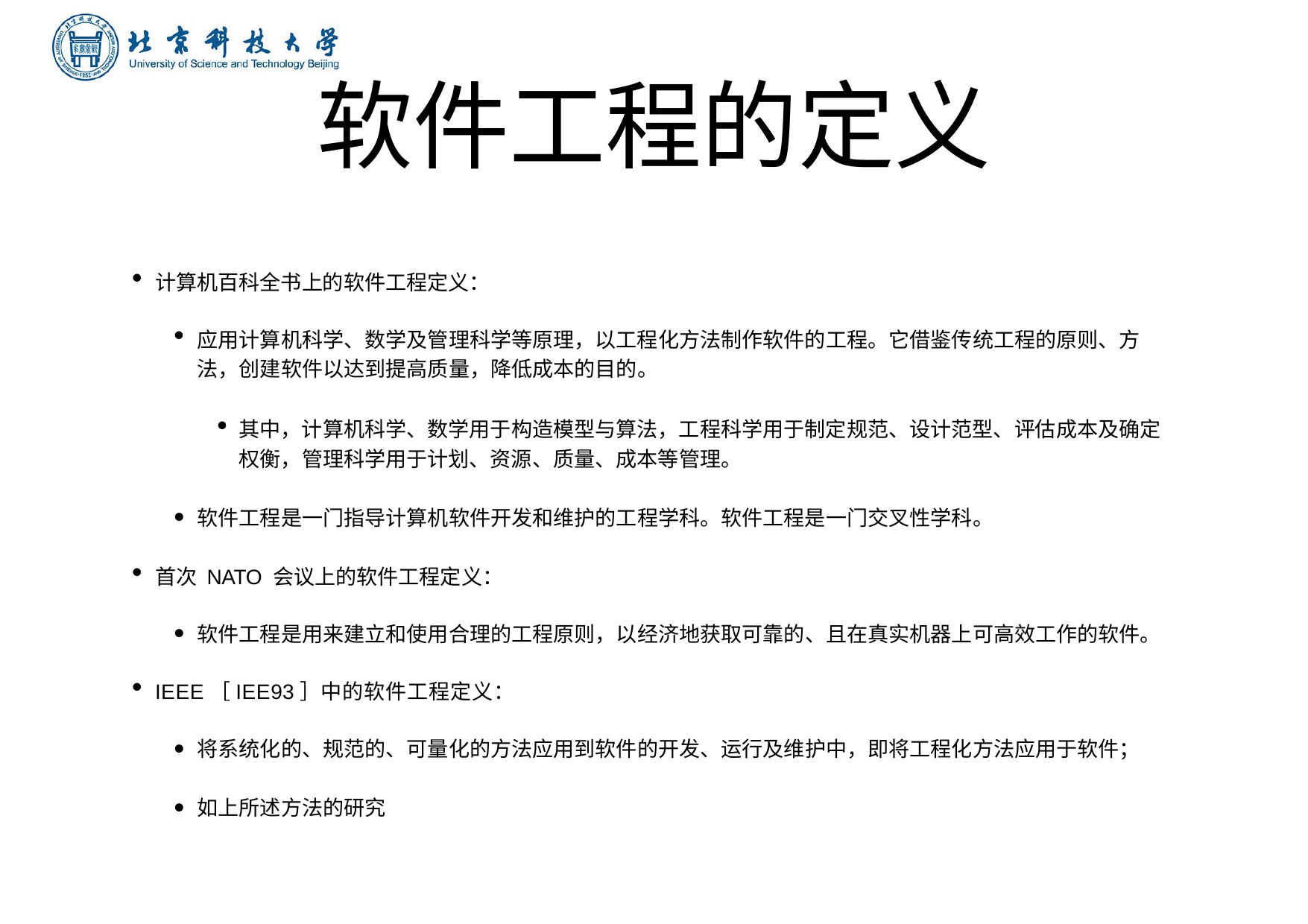

# 软件⼯程的定义
计算机百科全书上的软件⼯程定义：
应⽤计算机科学、数学及管理科学等原理，以⼯程化⽅法制作软件的⼯程。它借鉴传统⼯程的原则、⽅ 法，创建软件以达到提⾼质量，降低成本的⽬的。

其中，计算机科学、数学⽤于构造模型与算法，⼯程科学⽤于制定规范、设计范型、评估成本及确定 权衡，管理科学⽤于计划、资源、质量、成本等管理。

软件⼯程是⼀门指导计算机软件开发和维护的⼯程学科。软件⼯程是⼀门交叉性学科。
⾸次 NATO 会议上的软件⼯程定义：
软件⼯程是⽤来建⽴和使⽤合理的⼯程原则，以经济地获取可靠的、且在真实机器上可⾼效⼯作的软件。
IEEE［IEE93］中的软件⼯程定义：
将系统化的、规范的、可量化的⽅法应⽤到软件的开发、运⾏及维护中，即将⼯程化⽅法应⽤于软件；
如上所述⽅法的研究